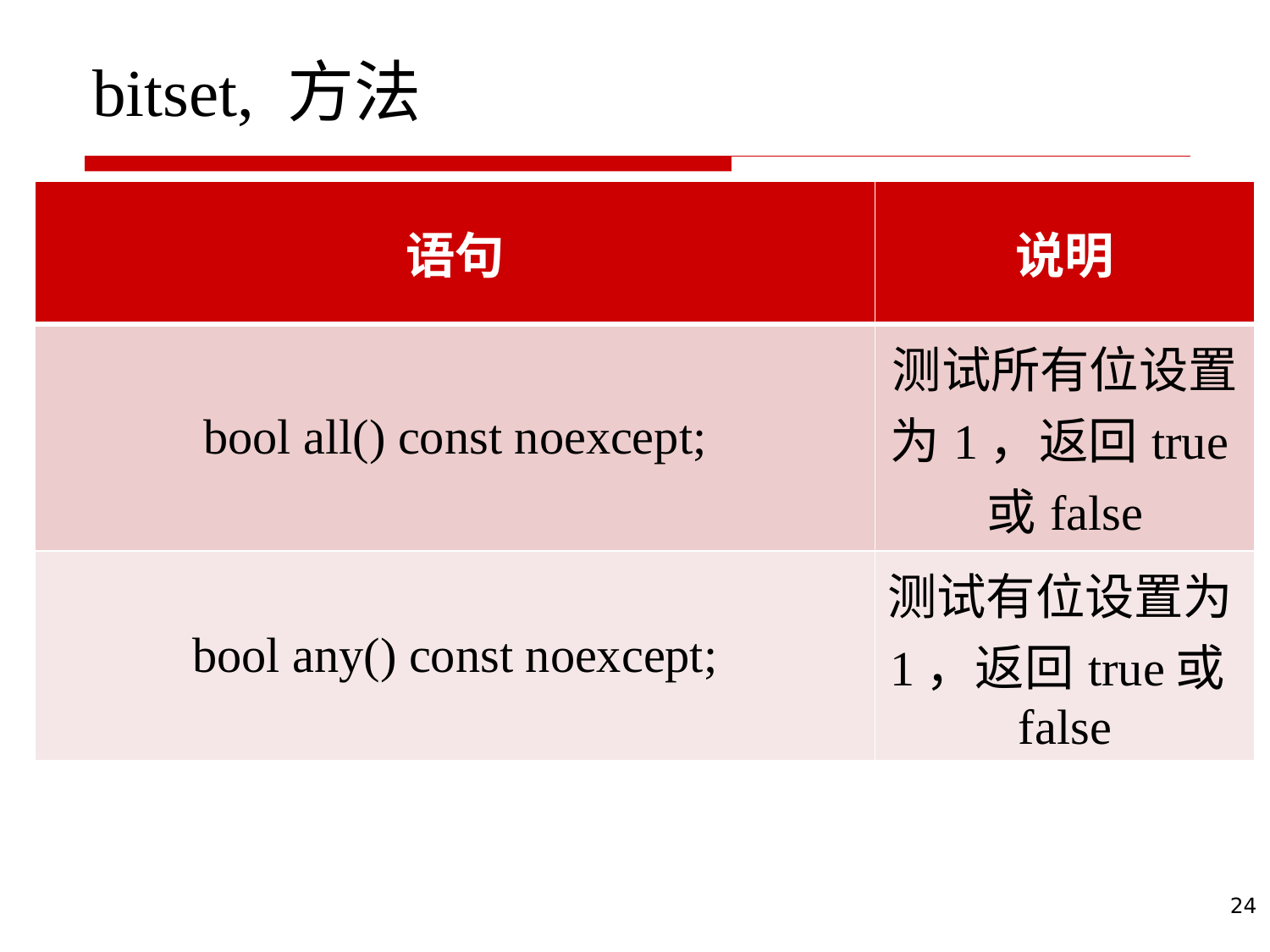

# bitset, 方法
| 语句 | 说明 |
| --- | --- |
| bool all() const noexcept; | 测试所有位设置为1，返回true或false |
| bool any() const noexcept; | 测试有位设置为1，返回true或false |

24